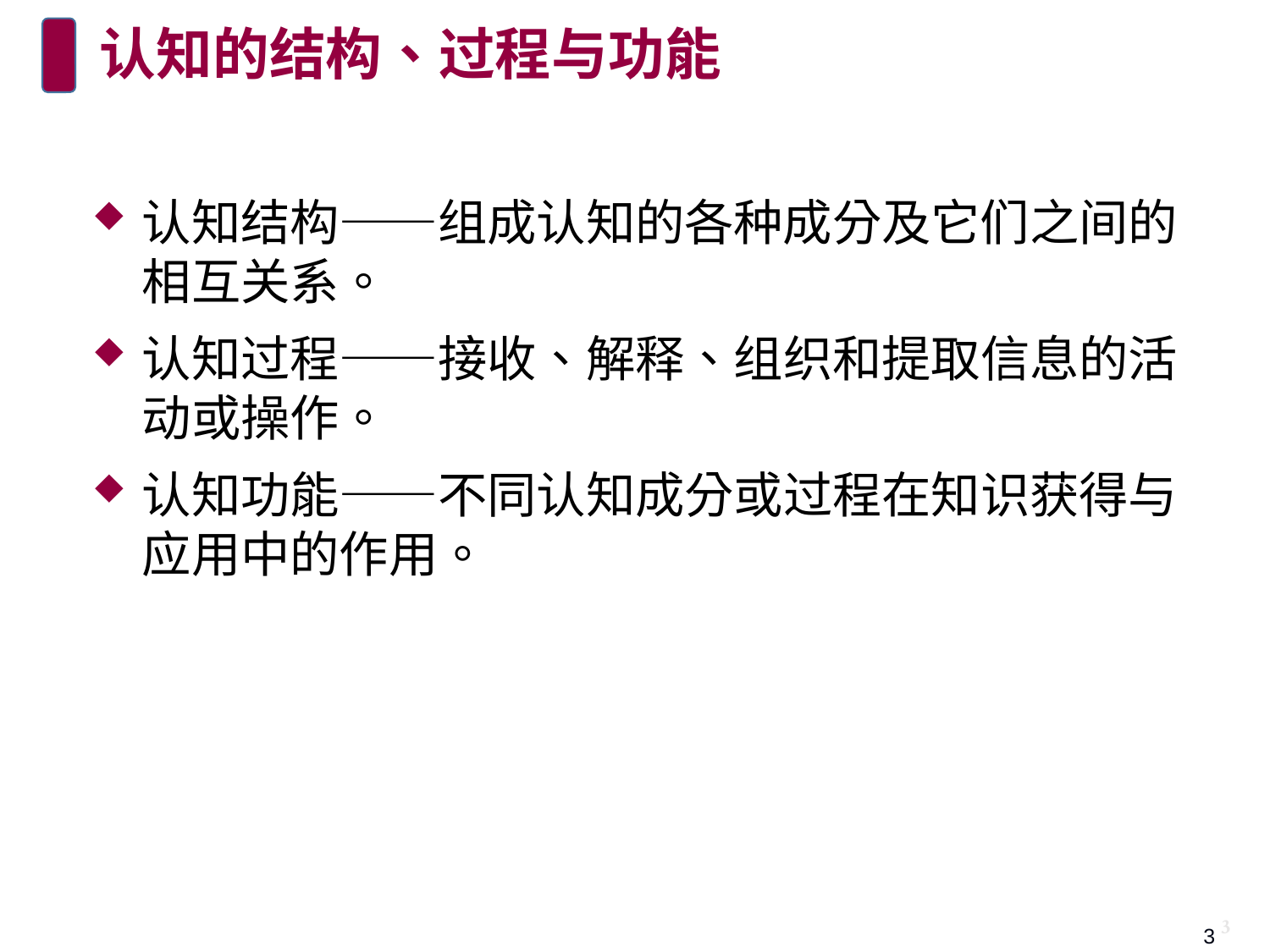

# 认知的结构、过程与功能
认知结构——组成认知的各种成分及它们之间的相互关系。
认知过程——接收、解释、组织和提取信息的活动或操作。
认知功能——不同认知成分或过程在知识获得与应用中的作用。
3
3